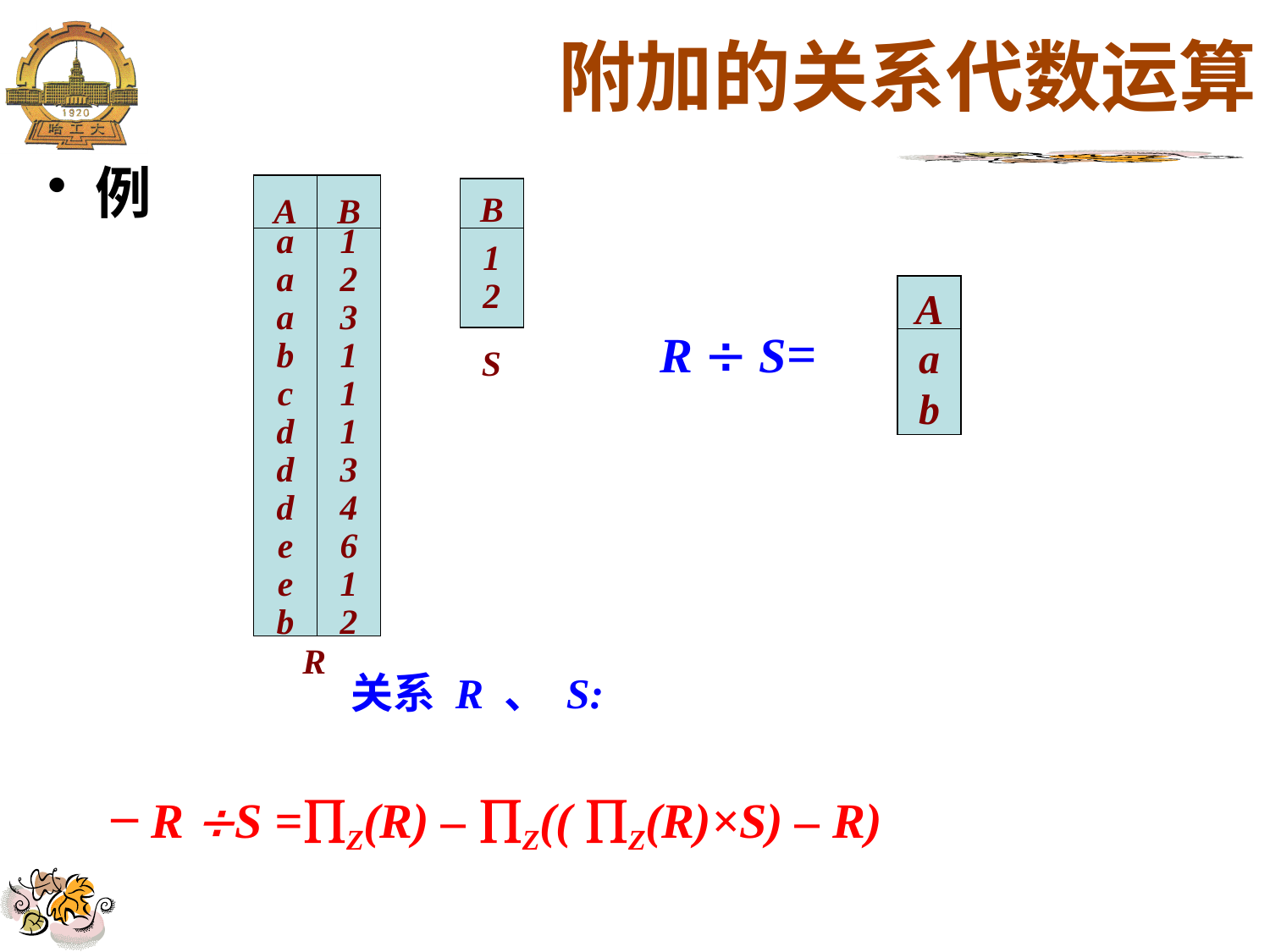

# 附加的关系代数运算
例

R ÷S =∏Z(R) – ∏Z(( ∏Z(R)×S) – R)

A
B
B
1
2
S
a
a
a
b
c
d
d
d
e
e
b
1
2
3
1
1
1
3
4
6
1
2
R
A
a
b
 R ÷ S=
关系 R 、 S: